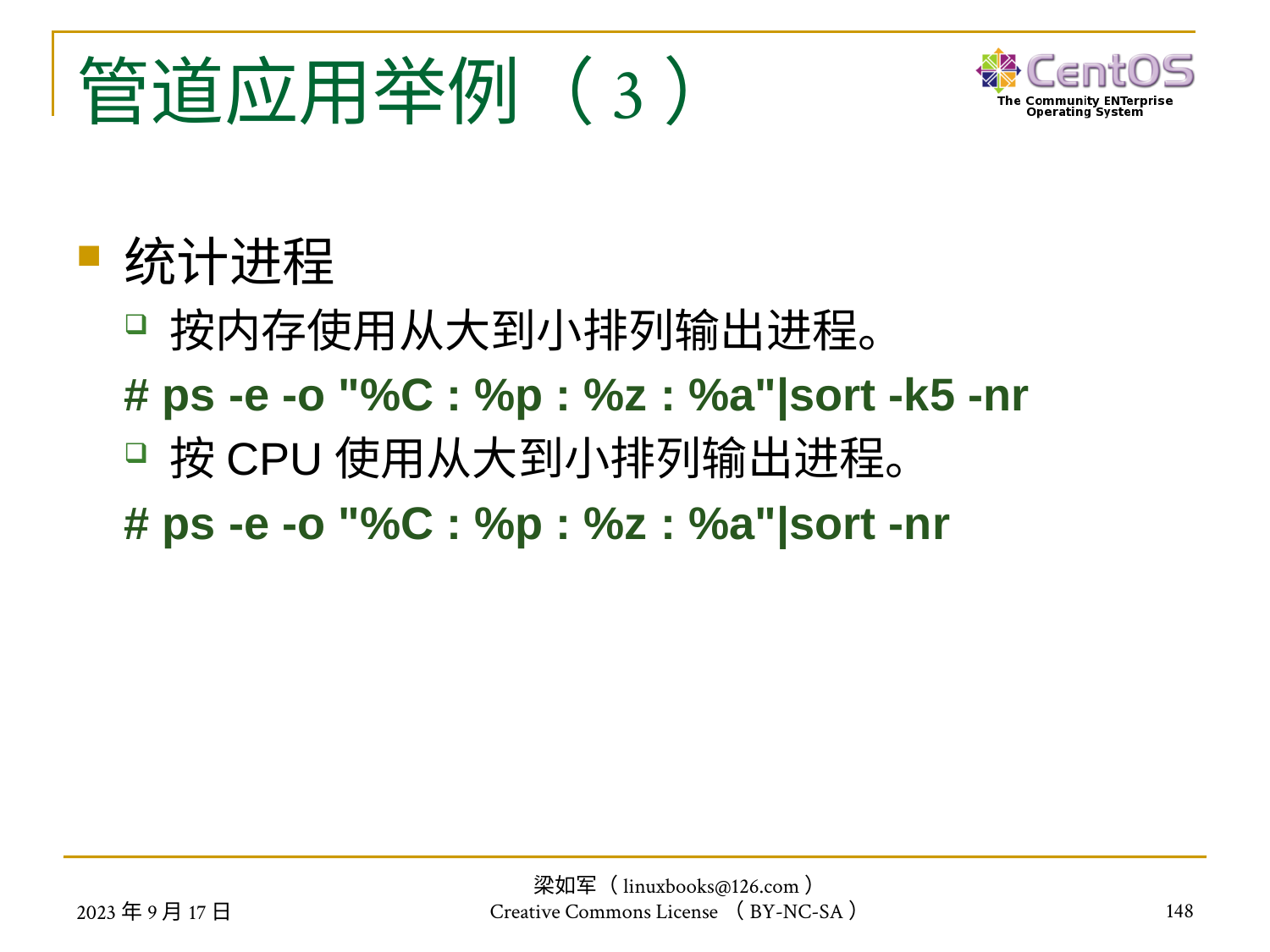

# 管道应用举例（3）
统计进程
按内存使用从大到小排列输出进程。
# ps -e -o "%C : %p : %z : %a"|sort -k5 -nr
按CPU使用从大到小排列输出进程。
# ps -e -o "%C : %p : %z : %a"|sort -nr
梁如军（linuxbooks@126.com）
Creative Commons License（BY-NC-SA）
2023年9月17日
148